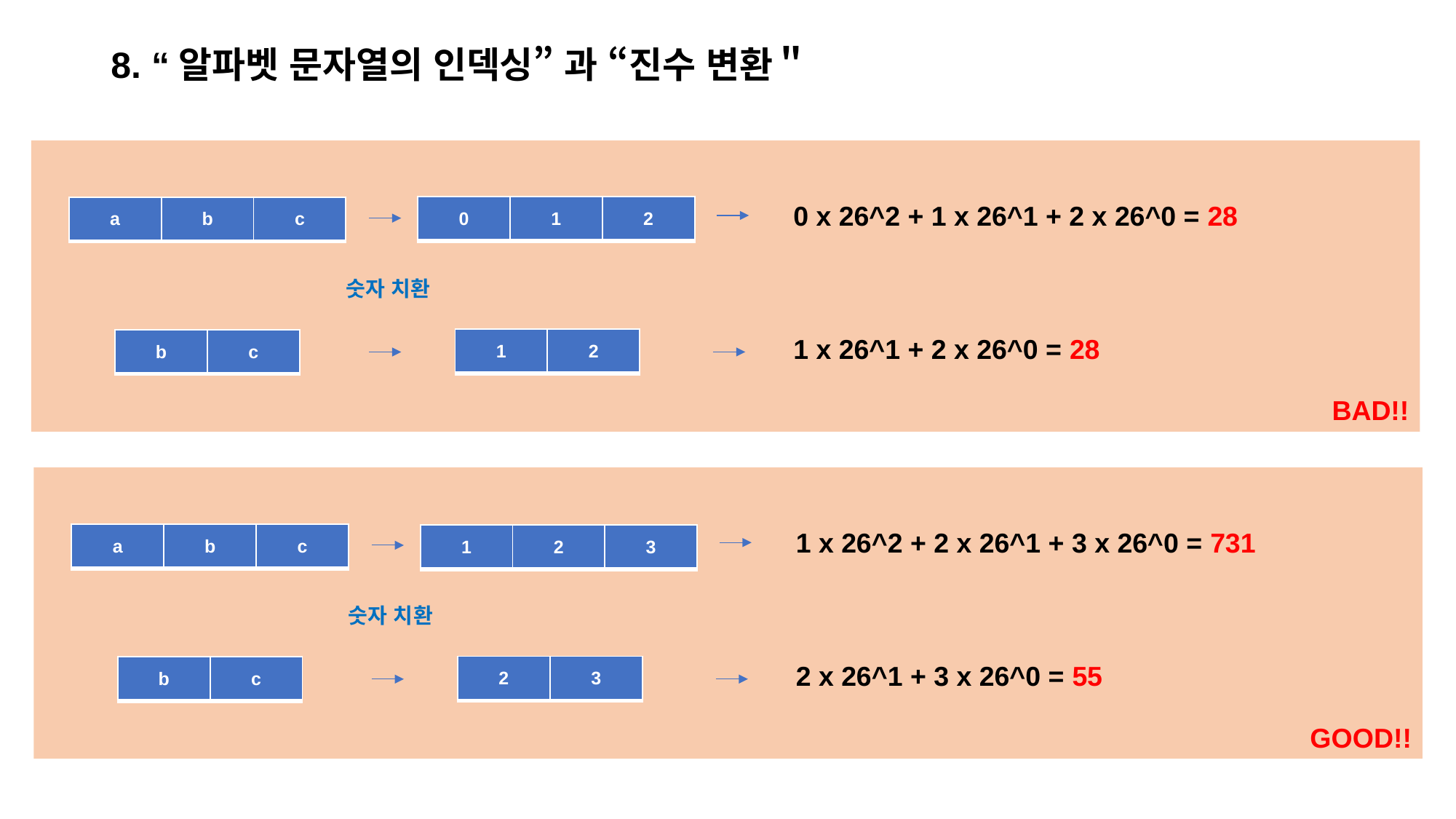

# 8. “알파벳 문자열의 인덱싱” 과 “진수 변환＂
BAD!!
0 x 26^2 + 1 x 26^1 + 2 x 26^0 = 28
| 0 | 1 | 2 |
| --- | --- | --- |
| a | b | c |
| --- | --- | --- |
숫자 치환
1 x 26^1 + 2 x 26^0 = 28
| 1 | 2 |
| --- | --- |
| b | c |
| --- | --- |
GOOD!!
1 x 26^2 + 2 x 26^1 + 3 x 26^0 = 731
| a | b | c |
| --- | --- | --- |
| 1 | 2 | 3 |
| --- | --- | --- |
숫자 치환
2 x 26^1 + 3 x 26^0 = 55
| 2 | 3 |
| --- | --- |
| b | c |
| --- | --- |